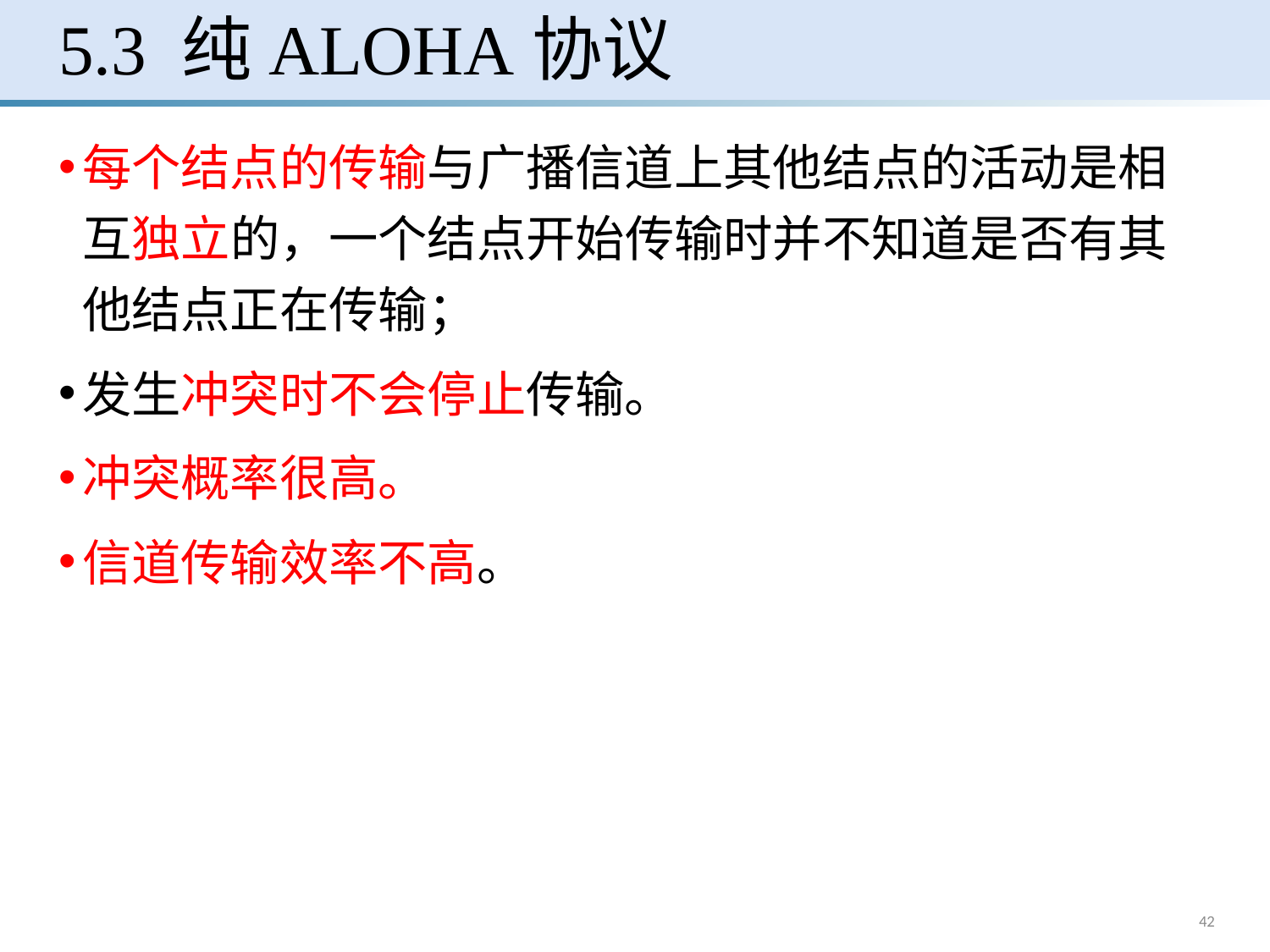

# 5.3 纯ALOHA协议
每个结点的传输与广播信道上其他结点的活动是相互独立的，一个结点开始传输时并不知道是否有其他结点正在传输；
发生冲突时不会停止传输。
冲突概率很高。
信道传输效率不高。
42